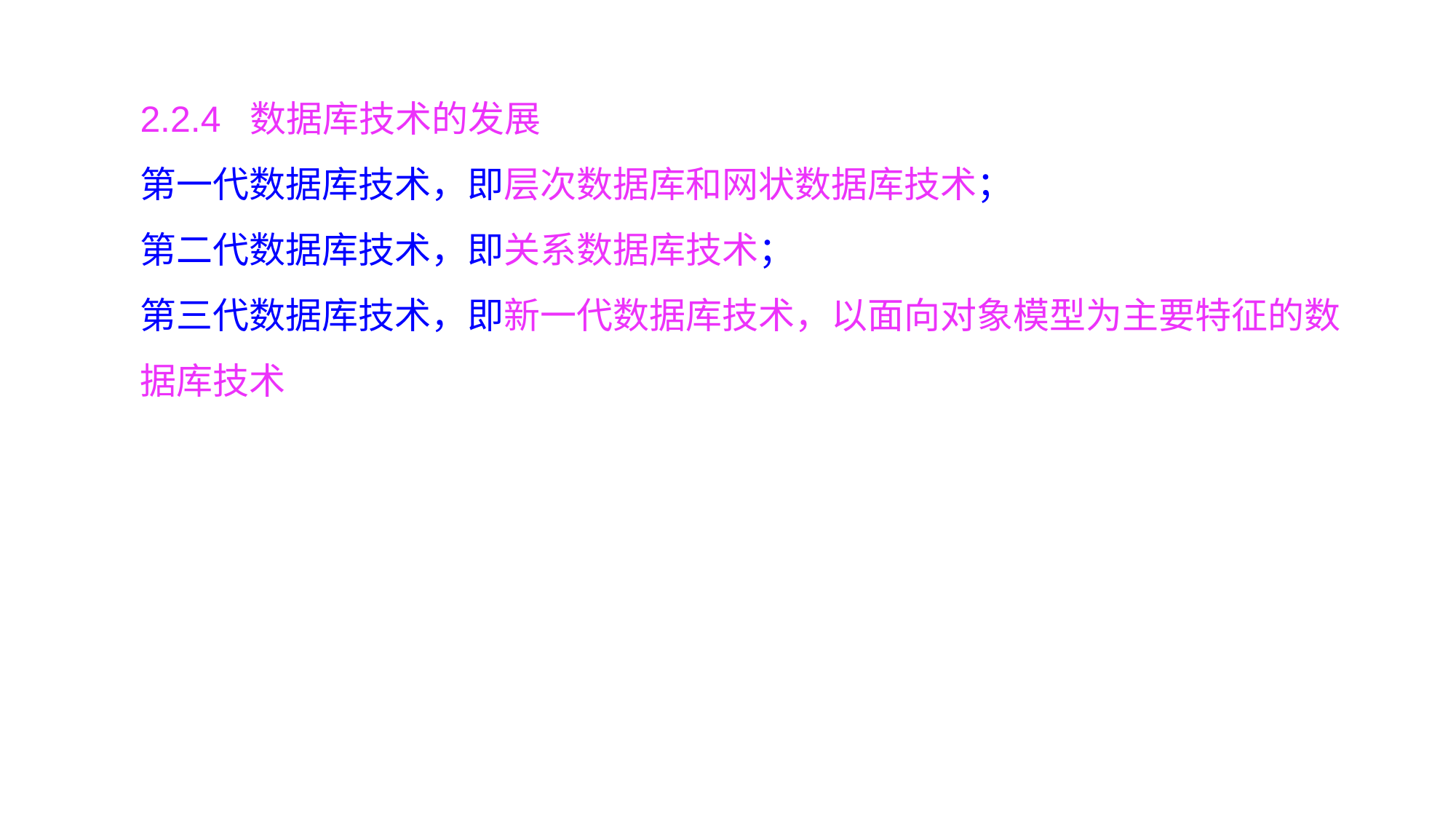

2.2.4  数据库技术的发展
第一代数据库技术，即层次数据库和网状数据库技术；
第二代数据库技术，即关系数据库技术；
第三代数据库技术，即新一代数据库技术，以面向对象模型为主要特征的数据库技术